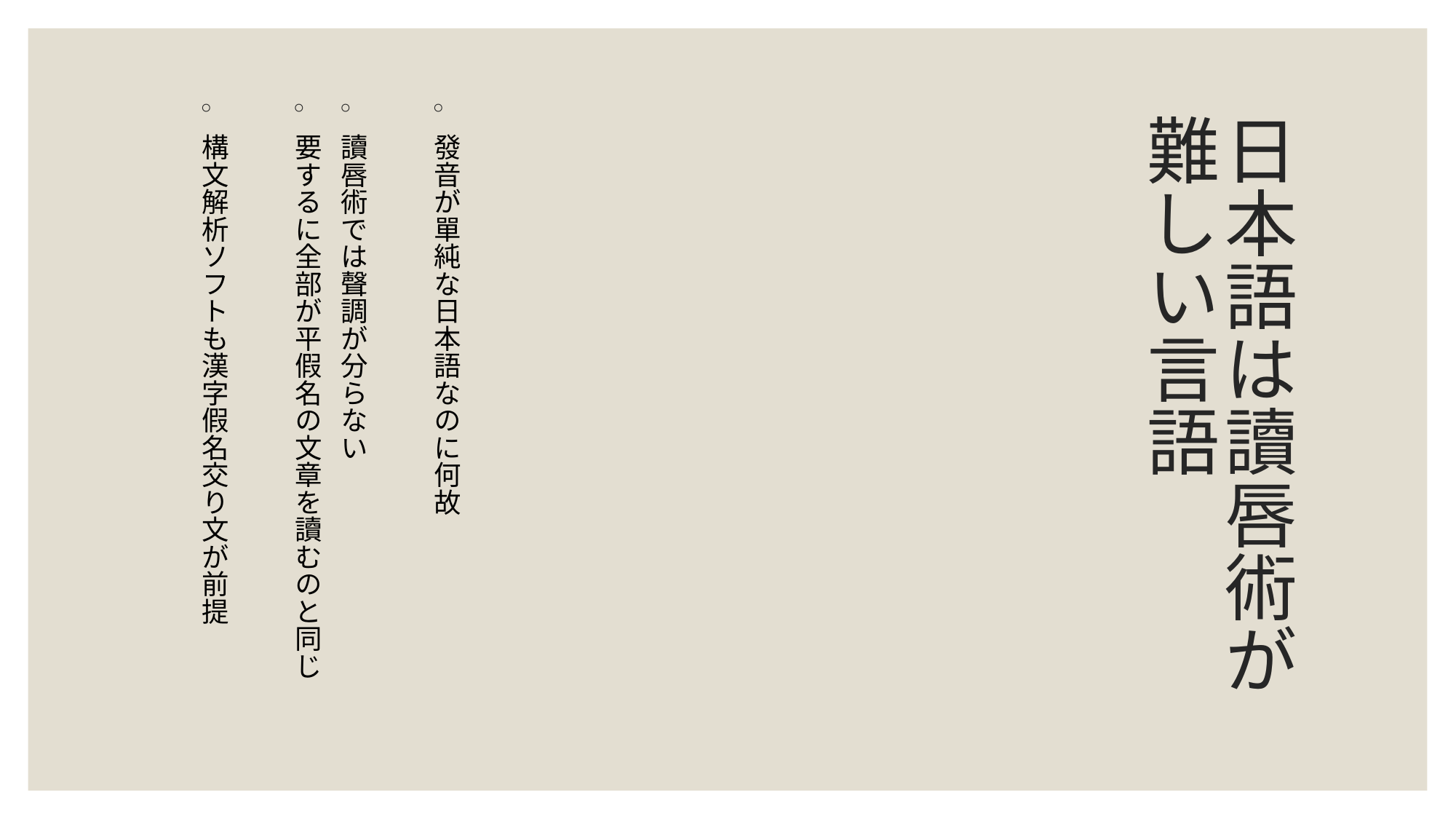

發音が單純な日本語なのに何故

讀唇術では聲調が分らない
要するに全部が平假名の文章を讀むのと同じ

構文解析ソフトも漢字假名交り文が前提

# 日本語は讀唇術が 難しい言語